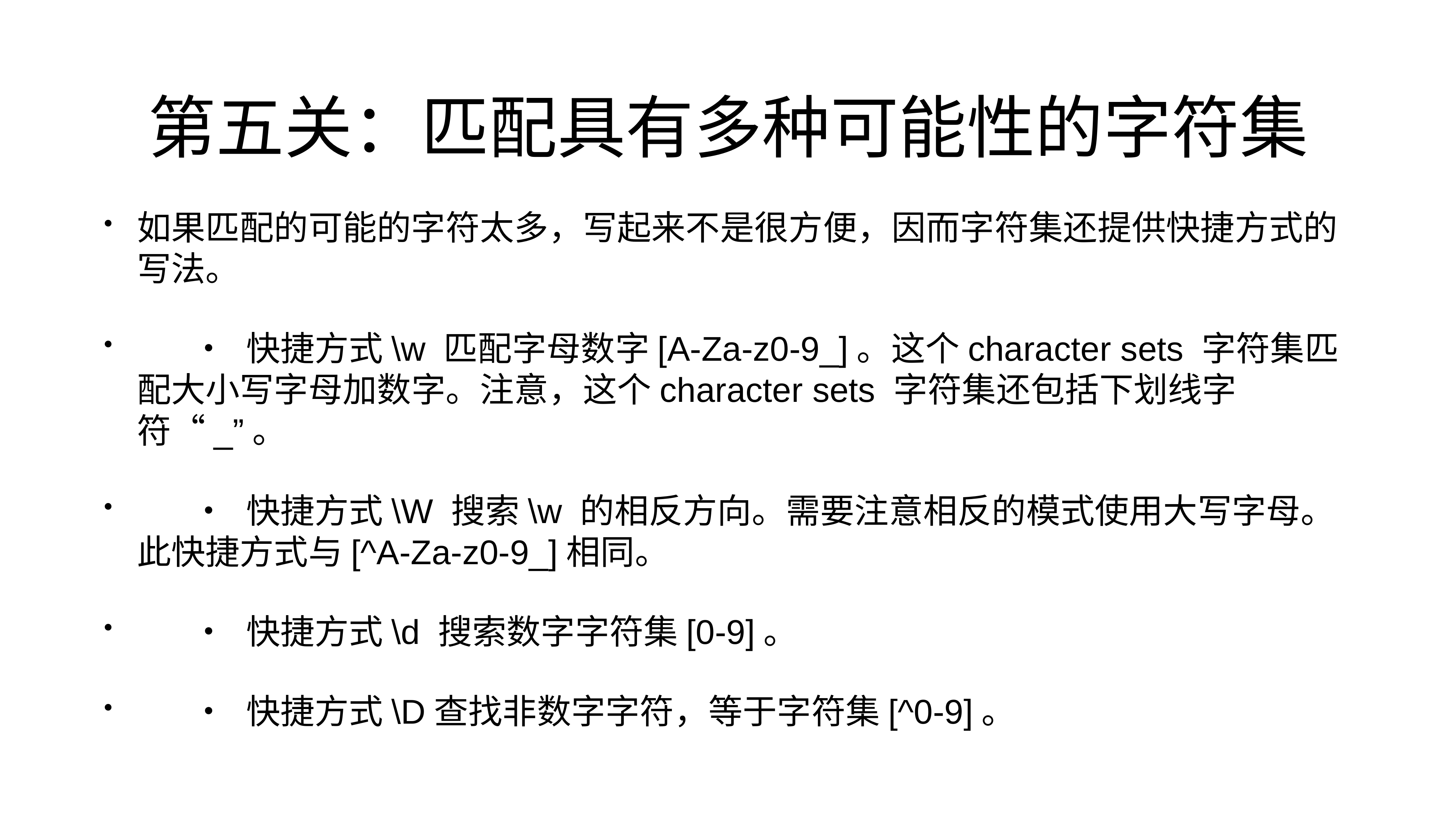

# 第五关：匹配具有多种可能性的字符集
如果匹配的可能的字符太多，写起来不是很方便，因而字符集还提供快捷方式的写法。
	•	快捷方式\w 匹配字母数字[A-Za-z0-9_]。这个character sets 字符集匹配大小写字母加数字。注意，这个character sets 字符集还包括下划线字符“_”。
	•	快捷方式\W 搜索\w 的相反方向。需要注意相反的模式使用大写字母。此快捷方式与[^A-Za-z0-9_]相同。
	•	快捷方式\d 搜索数字字符集[0-9]。
	•	快捷方式\D查找非数字字符，等于字符集[^0-9]。